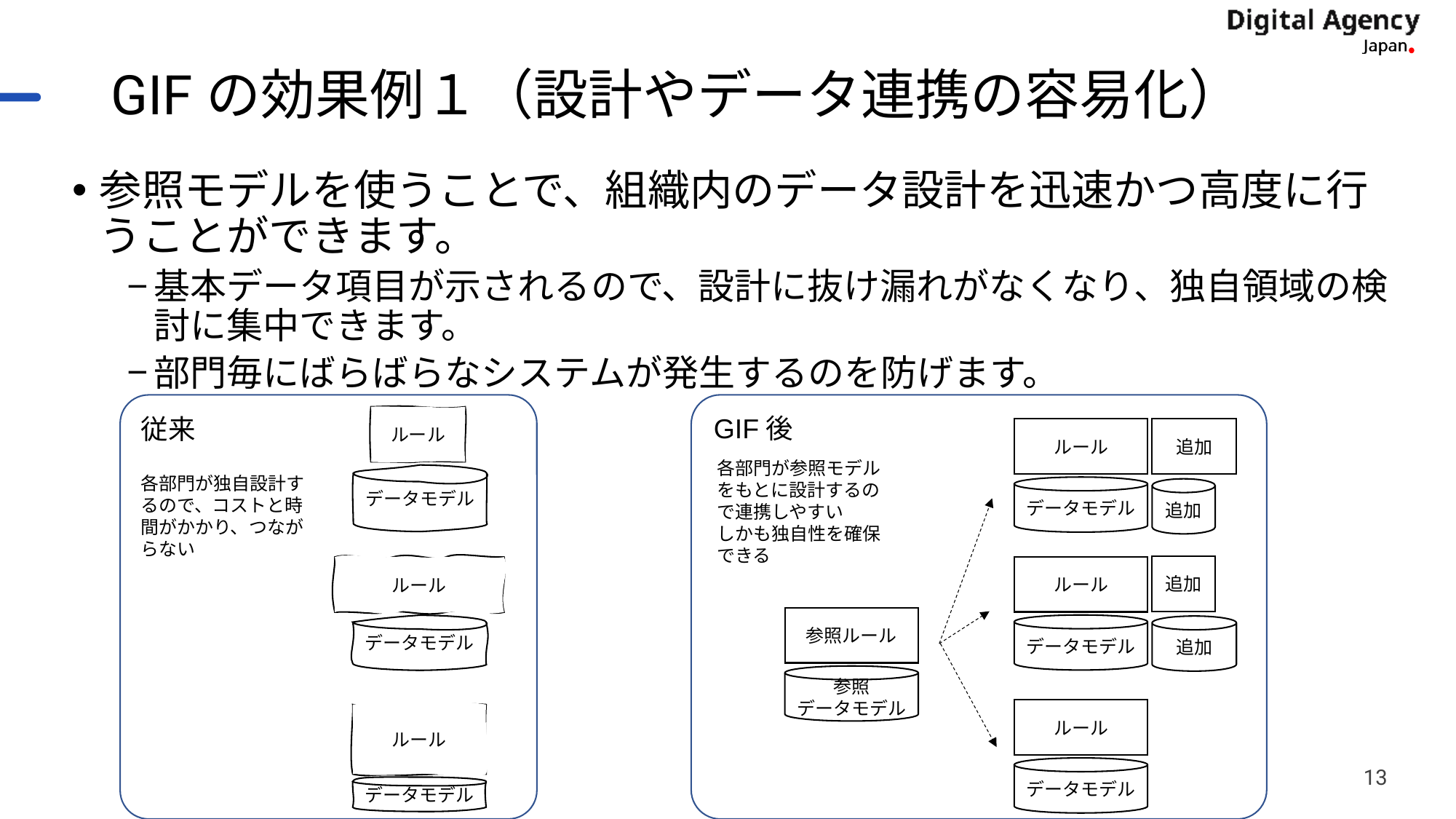

# GIFの効果例１（設計やデータ連携の容易化）
参照モデルを使うことで、組織内のデータ設計を迅速かつ高度に行うことができます。
基本データ項目が示されるので、設計に抜け漏れがなくなり、独自領域の検討に集中できます。
部門毎にばらばらなシステムが発生するのを防げます。

GIF後
従来
ルール
ルール
追加
各部門が参照モデルをもとに設計するので連携しやすい
しかも独自性を確保できる
データモデル
各部門が独自設計するので、コストと時間がかかり、つながらない
データモデル
追加
追加
ルール
ルール
参照ルール
データモデル
データモデル
追加
参照
データモデル
ルール
ルール
13
データモデル
データモデル